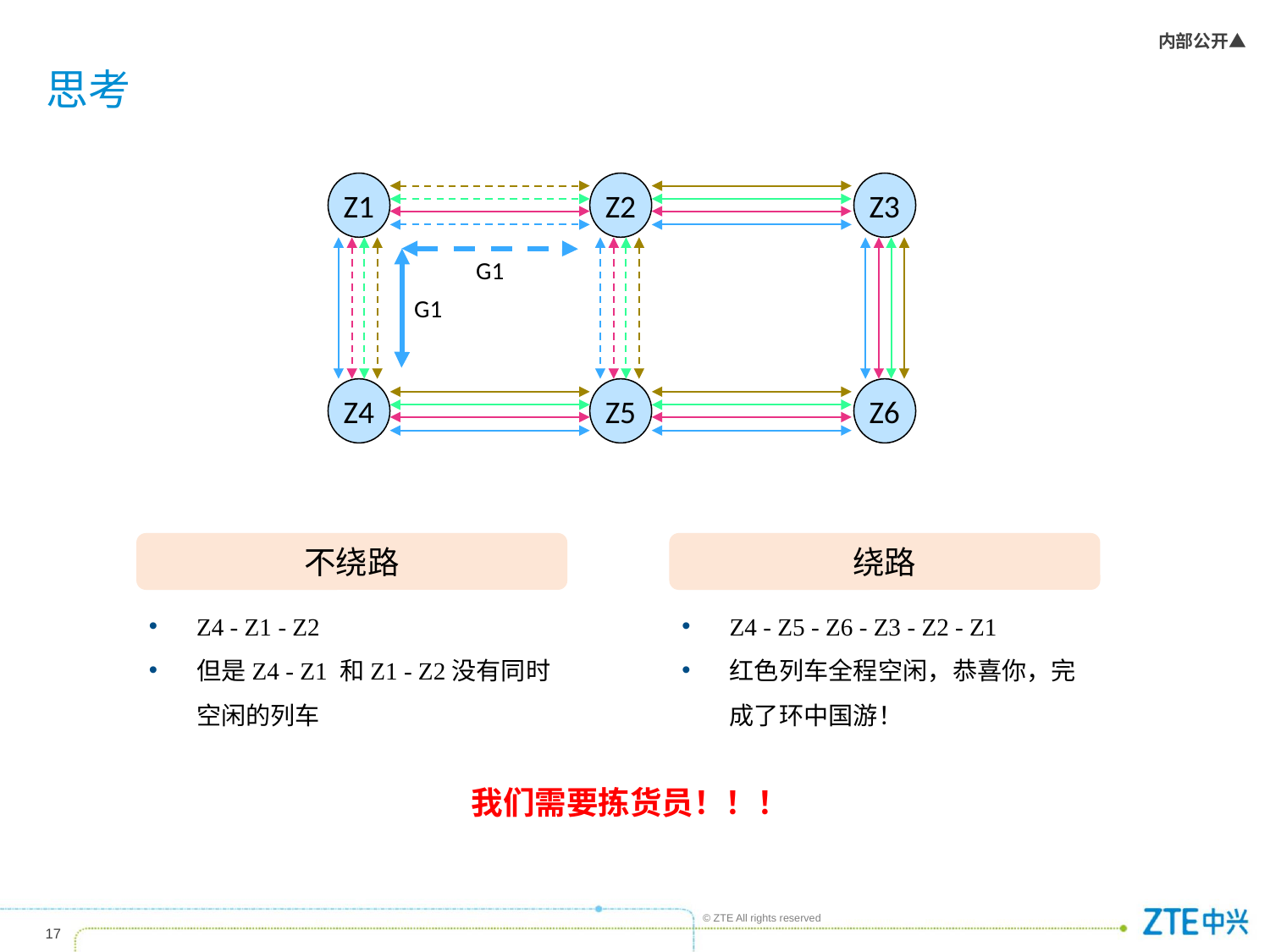

# 思考
Z1
Z2
Z3
G1
G1
Z4
Z5
Z6
不绕路
绕路
Z4 - Z1 - Z2
但是Z4 - Z1 和Z1 - Z2没有同时空闲的列车
Z4 - Z5 - Z6 - Z3 - Z2 - Z1
红色列车全程空闲，恭喜你，完成了环中国游！
我们需要拣货员！！！